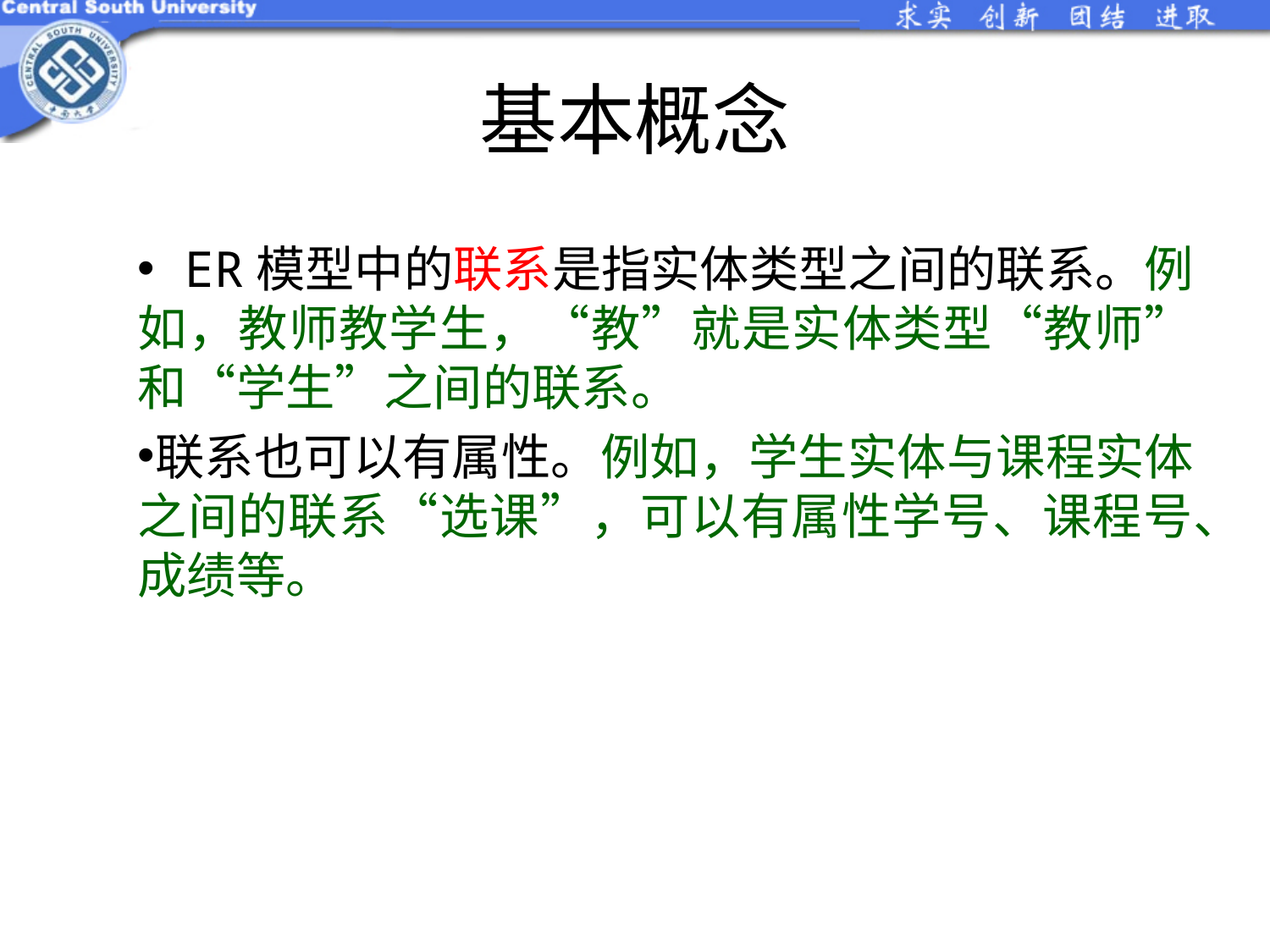

# 基本概念
 ER模型中的联系是指实体类型之间的联系。例如，教师教学生，“教”就是实体类型“教师”和“学生”之间的联系。
联系也可以有属性。例如，学生实体与课程实体之间的联系“选课”，可以有属性学号、课程号、成绩等。